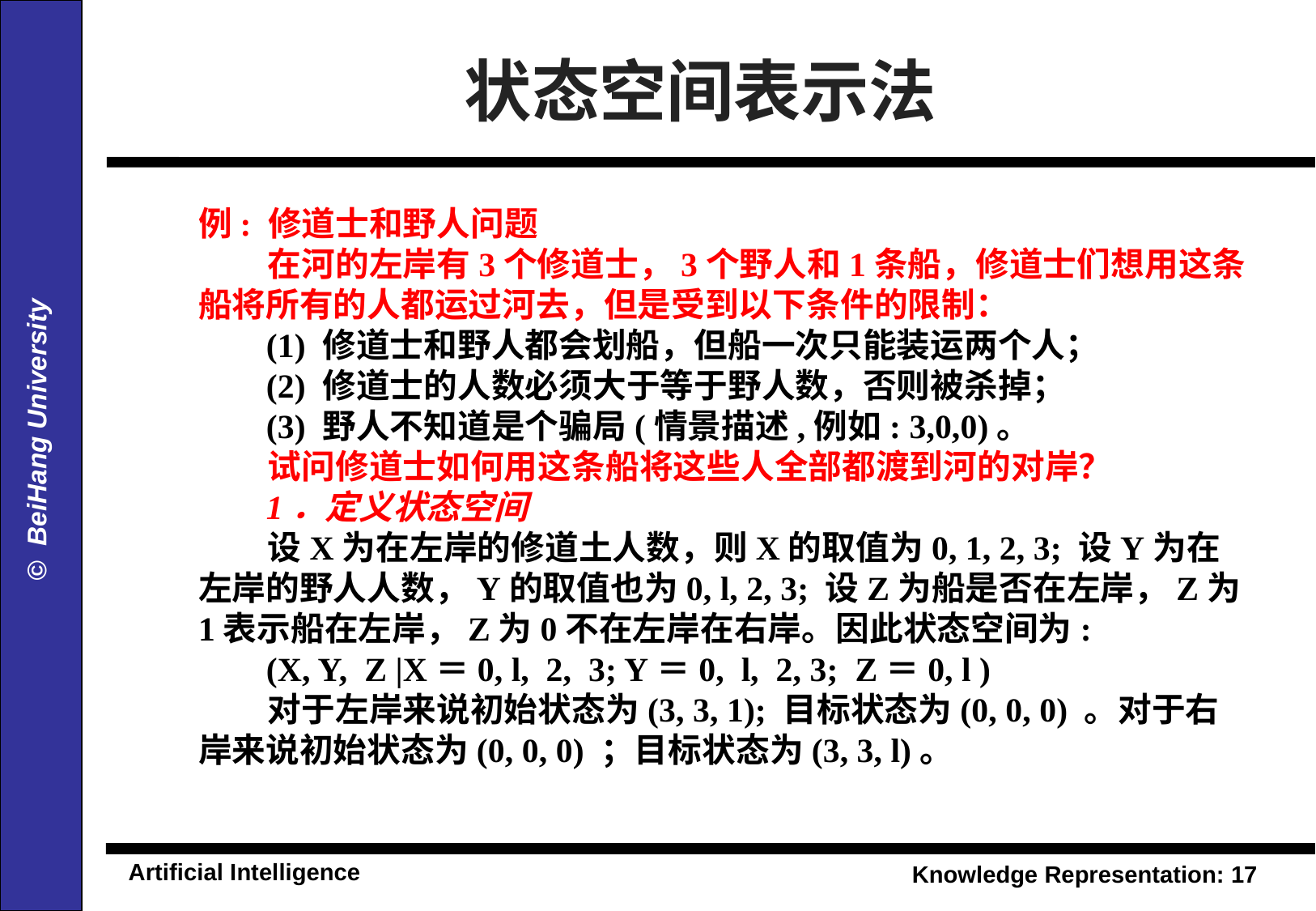

状态空间表示法
例: 修道士和野人问题
        在河的左岸有3个修道士，3个野人和1条船，修道士们想用这条船将所有的人都运过河去，但是受到以下条件的限制：
        (1) 修道士和野人都会划船，但船一次只能装运两个人；
        (2) 修道士的人数必须大于等于野人数，否则被杀掉；
        (3) 野人不知道是个骗局(情景描述,例如: 3,0,0)。
        试问修道士如何用这条船将这些人全部都渡到河的对岸？
        1．定义状态空间
        设X为在左岸的修道土人数，则X的取值为0, 1, 2, 3; 设Y为在左岸的野人人数，Y的取值也为0, l, 2, 3; 设Z为船是否在左岸，Z为1表示船在左岸，Z为0不在左岸在右岸。因此状态空间为:
        (X, Y,  Z |X＝0, l,  2,  3; Y＝0,  l,  2, 3;  Z＝0, l )
        对于左岸来说初始状态为(3, 3, 1); 目标状态为(0, 0, 0) 。对于右岸来说初始状态为(0, 0, 0) ；目标状态为(3, 3, l)。